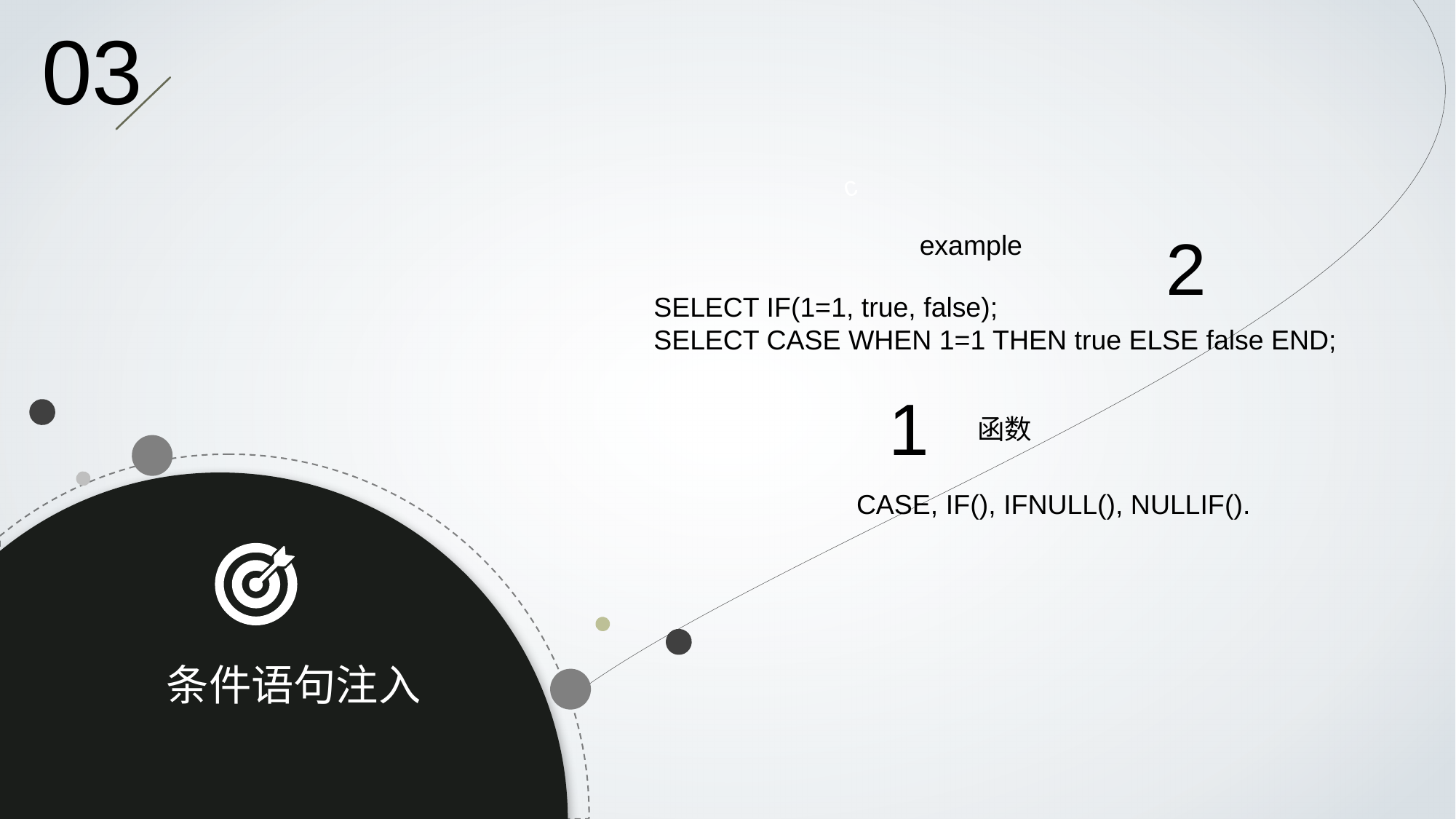

c
03
2
example
SELECT IF(1=1, true, false);
SELECT CASE WHEN 1=1 THEN true ELSE false END;
1

函数

CASE, IF(), IFNULL(), NULLIF().

条件语句注入